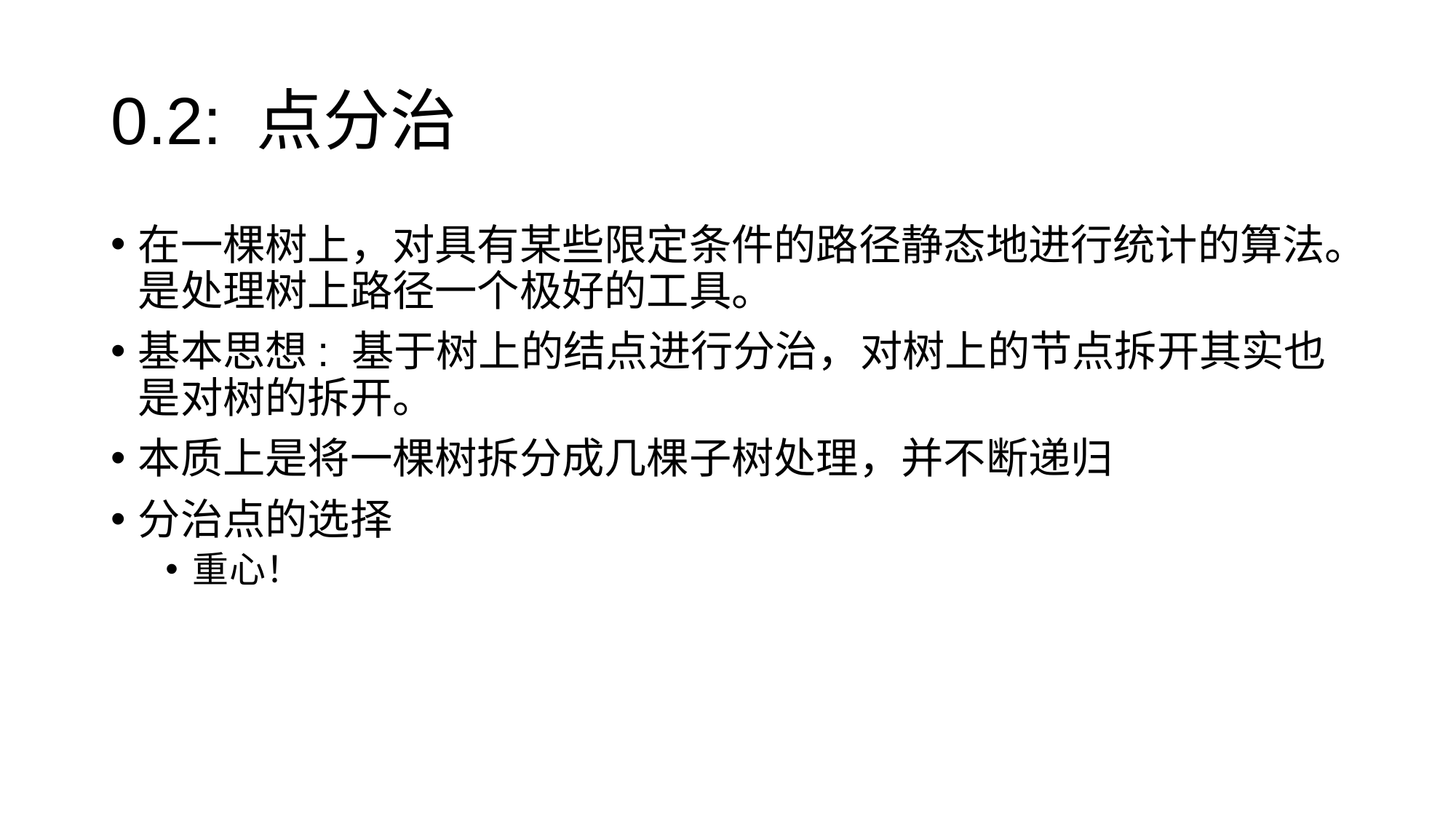

# 0.2: 点分治
在一棵树上，对具有某些限定条件的路径静态地进行统计的算法。是处理树上路径一个极好的工具。
基本思想: 基于树上的结点进行分治，对树上的节点拆开其实也是对树的拆开。
本质上是将一棵树拆分成几棵子树处理，并不断递归
分治点的选择
重心！